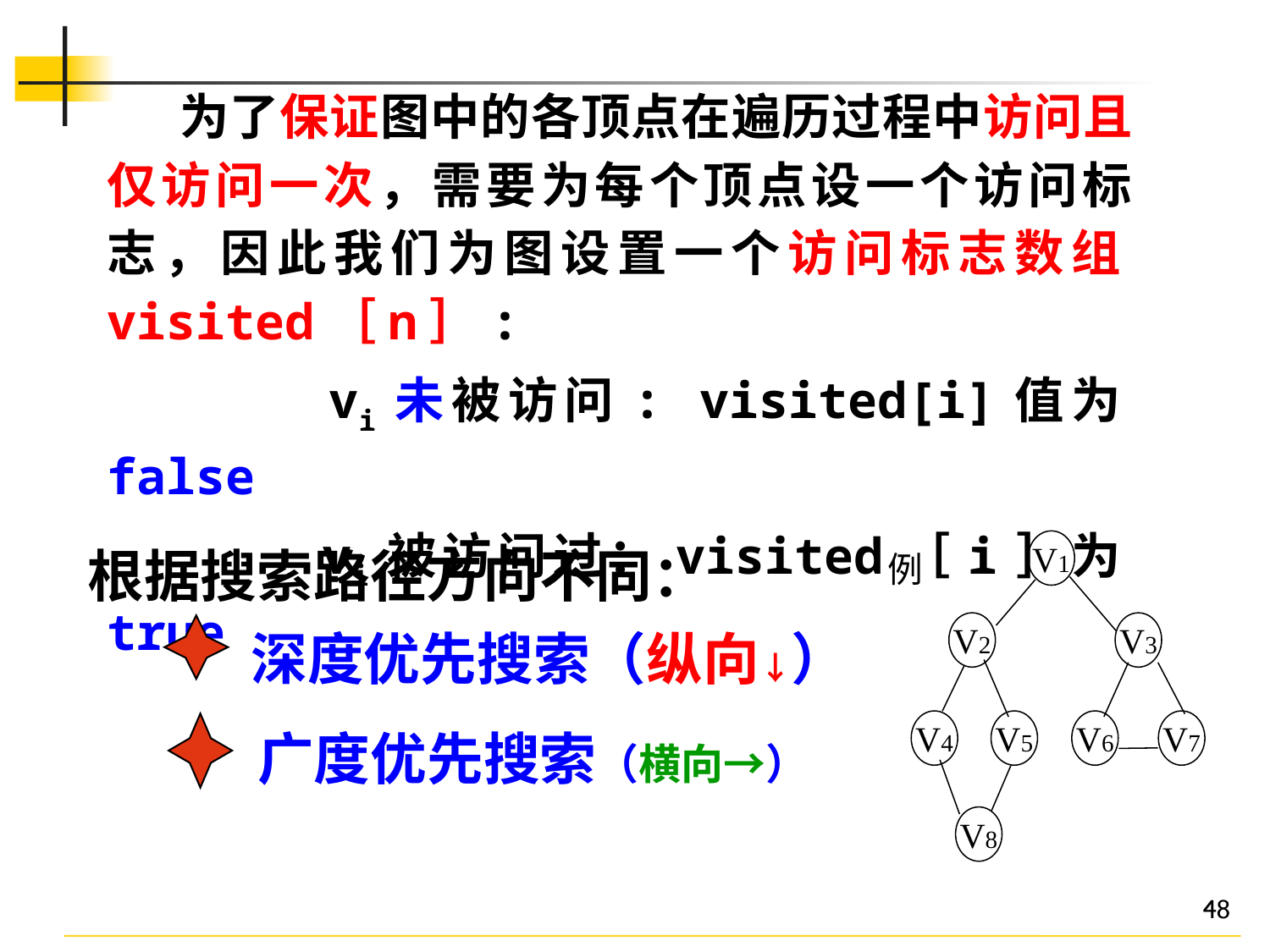

为了保证图中的各顶点在遍历过程中访问且仅访问一次，需要为每个顶点设一个访问标志，因此我们为图设置一个访问标志数组visited［n］:
      vi未被访问: visited[i]值为false
      vi被访问过：visited［i］为true
根据搜索路径方向不同：
V1
例

V2
V3

V4
V5
V6
V7

V8

深度优先搜索（纵向↓）

广度优先搜索（横向→）
48